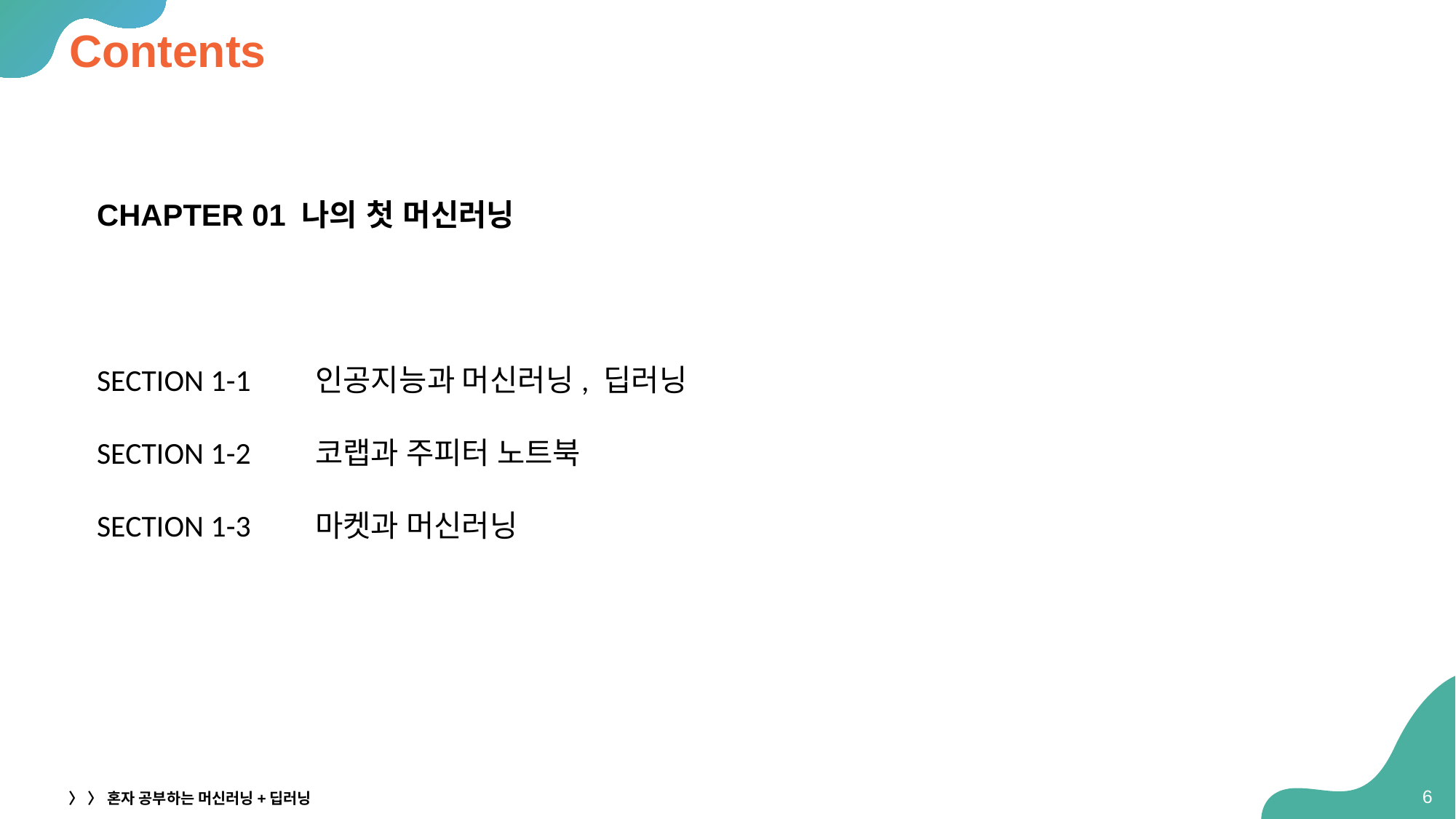

# Contents
CHAPTER 01 나의 첫 머신러닝

SECTION 1-1	인공지능과 머신러닝, 딥러닝
SECTION 1-2 	코랩과 주피터 노트북
SECTION 1-3 	마켓과 머신러닝
6
〉 〉 혼자 공부하는 머신러닝+딥러닝